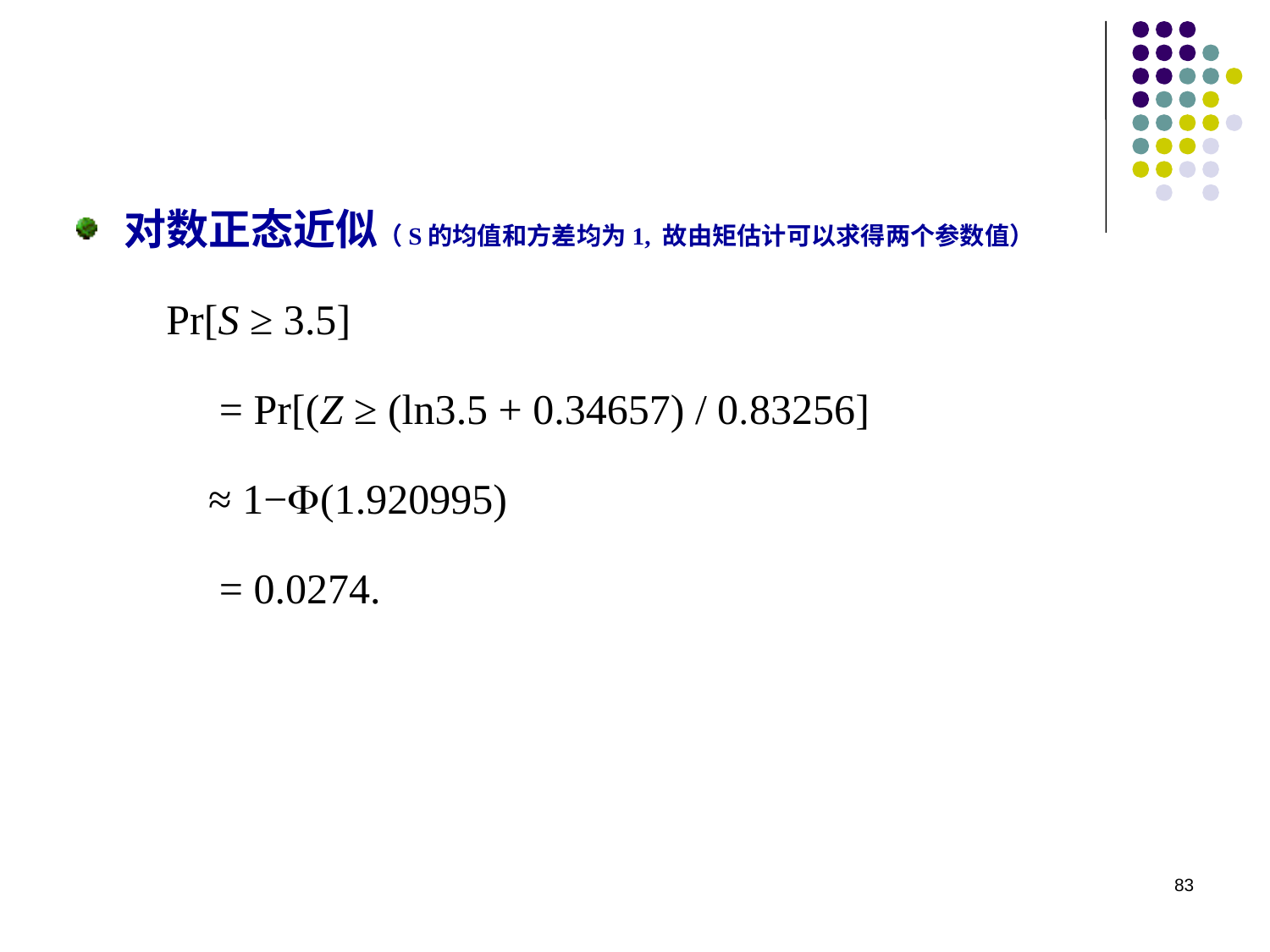

对数正态近似（S的均值和方差均为1, 故由矩估计可以求得两个参数值）
    Pr[S ≥ 3.5]
         = Pr[(Z ≥ (ln3.5 + 0.34657) / 0.83256]
        ≈ 1−Φ(1.920995)
         = 0.0274.
83